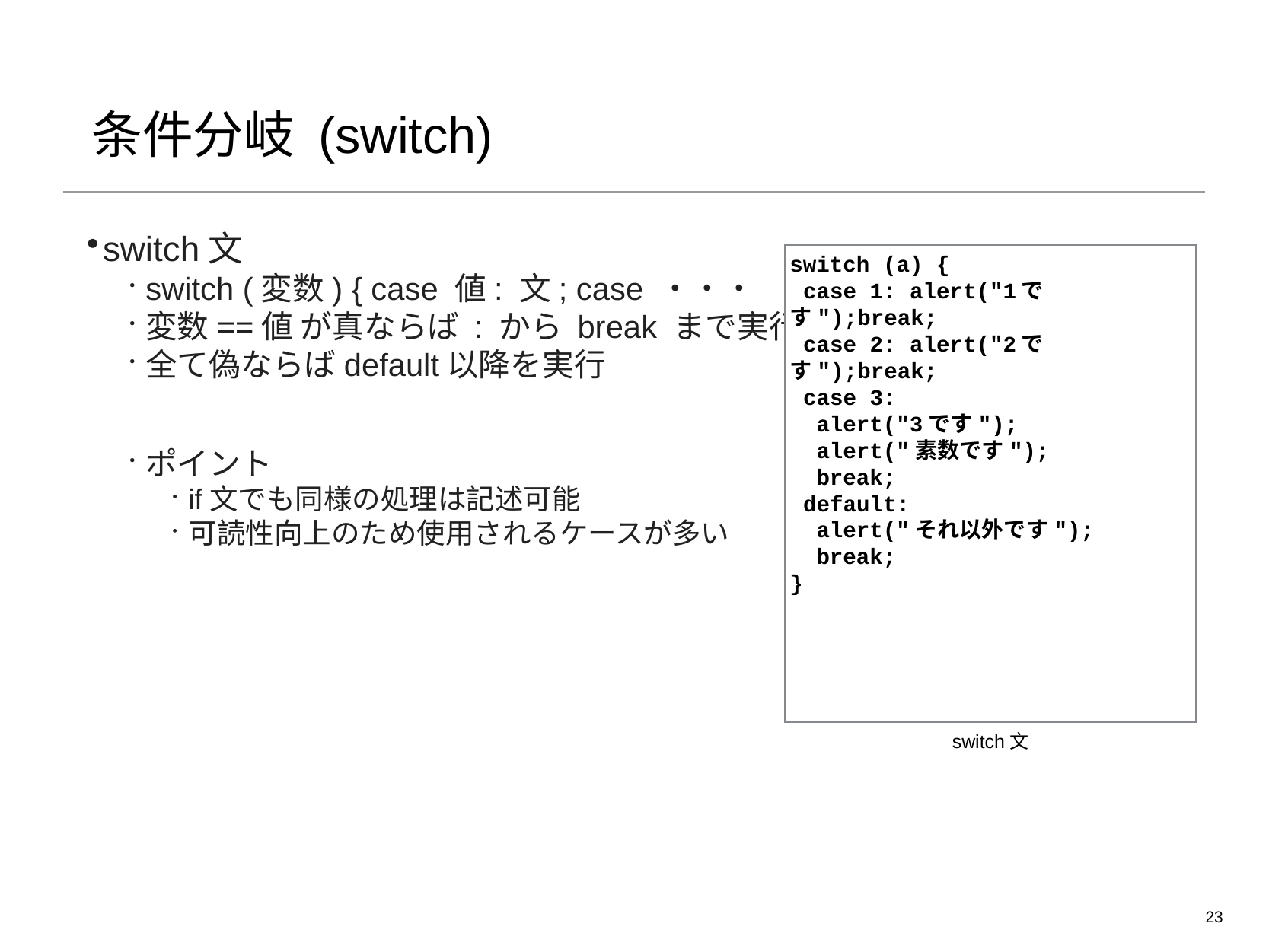

# 条件分岐 (switch)
switch文
switch (変数) { case 値: 文; case ・・・
変数==値 が真ならば : から break まで実行
全て偽ならばdefault以降を実行

ポイント
if文でも同様の処理は記述可能
可読性向上のため使用されるケースが多い
switch (a) {
 case 1: alert("1です");break;
 case 2: alert("2です");break;
 case 3:
  alert("3です");
  alert("素数です");
  break;
 default:
  alert("それ以外です");
  break;
}
switch文
23